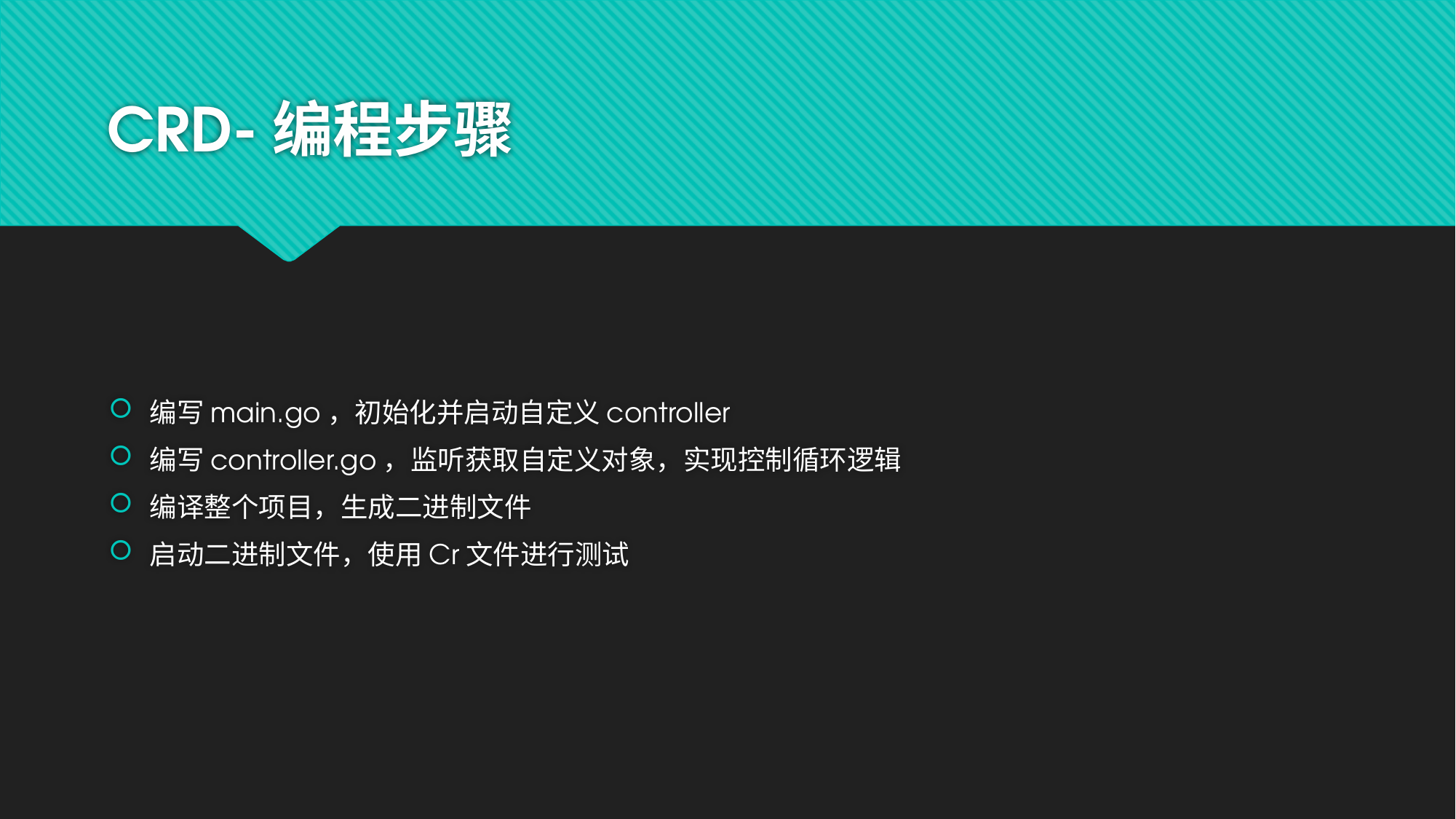

# CRD-编程步骤
编写main.go，初始化并启动自定义controller
编写controller.go，监听获取自定义对象，实现控制循环逻辑
编译整个项目，生成二进制文件
启动二进制文件，使用Cr文件进行测试